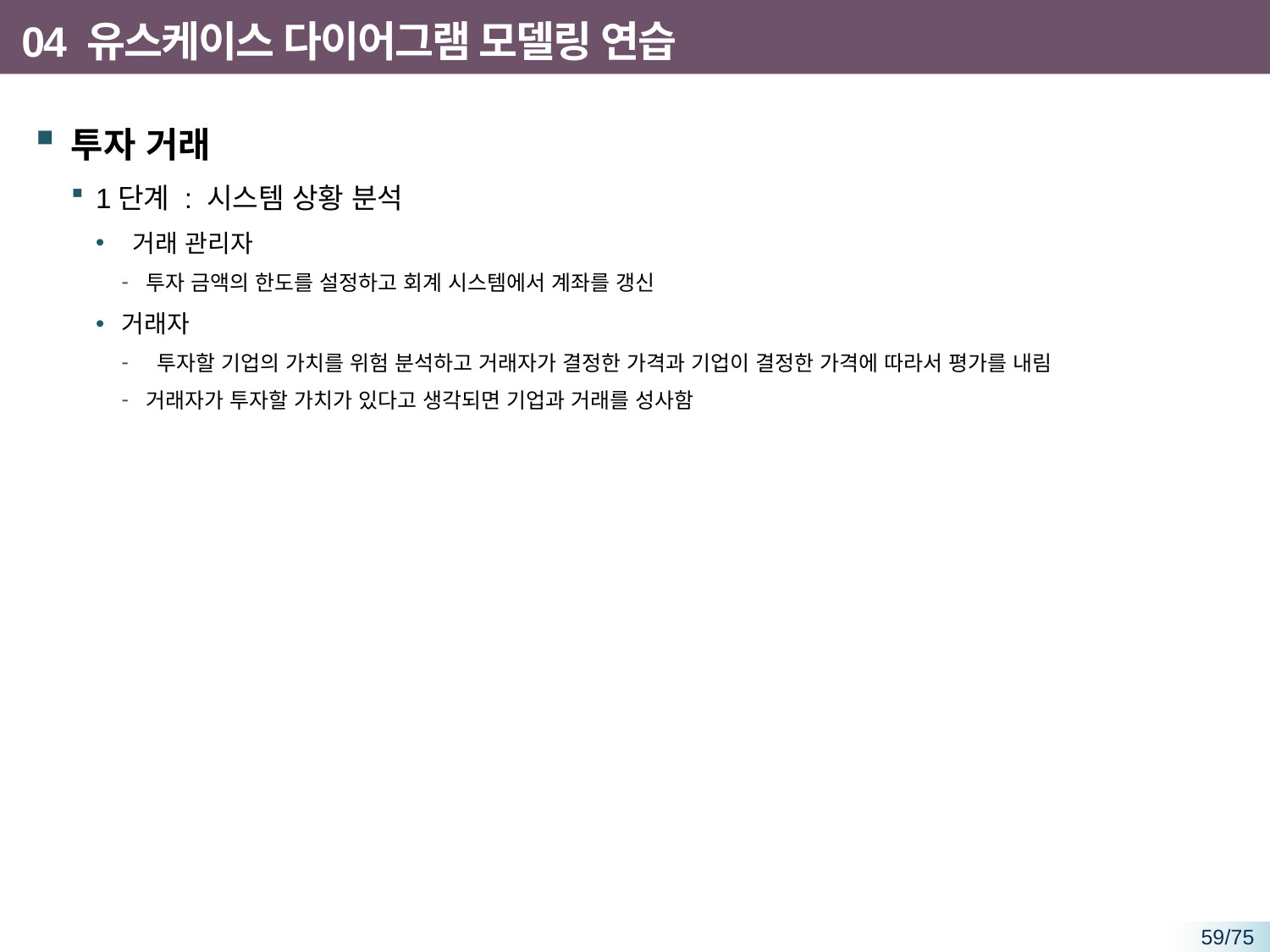

# 04 유스케이스 다이어그램 모델링 연습
투자 거래
1단계 : 시스템 상황 분석
 거래 관리자
투자 금액의 한도를 설정하고 회계 시스템에서 계좌를 갱신
거래자
 투자할 기업의 가치를 위험 분석하고 거래자가 결정한 가격과 기업이 결정한 가격에 따라서 평가를 내림
거래자가 투자할 가치가 있다고 생각되면 기업과 거래를 성사함